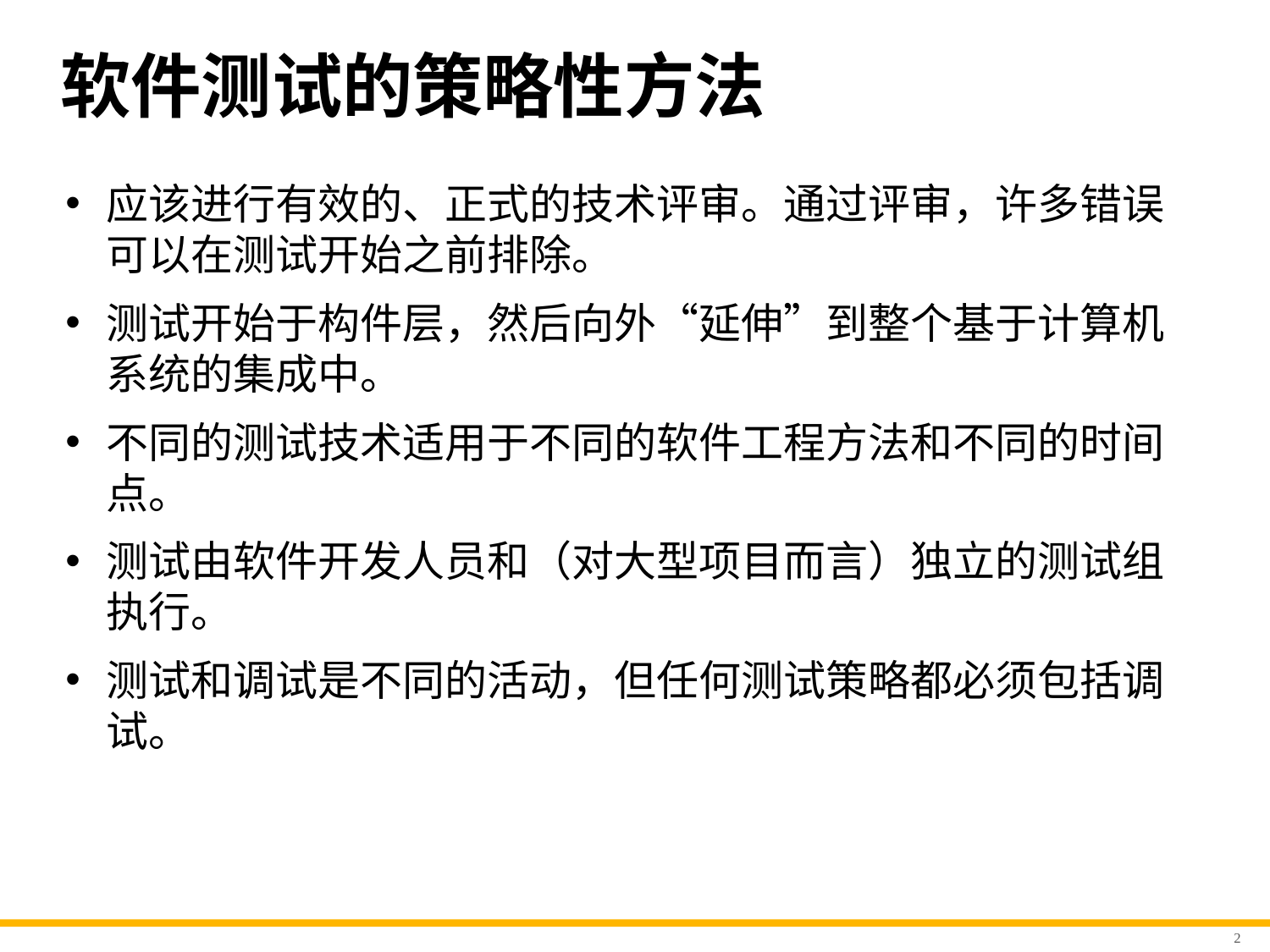

# 软件测试的策略性方法
应该进行有效的、正式的技术评审。通过评审，许多错误可以在测试开始之前排除。
测试开始于构件层，然后向外“延伸”到整个基于计算机系统的集成中。
不同的测试技术适用于不同的软件工程方法和不同的时间点。
测试由软件开发人员和（对大型项目而言）独立的测试组执行。
测试和调试是不同的活动，但任何测试策略都必须包括调试。
2